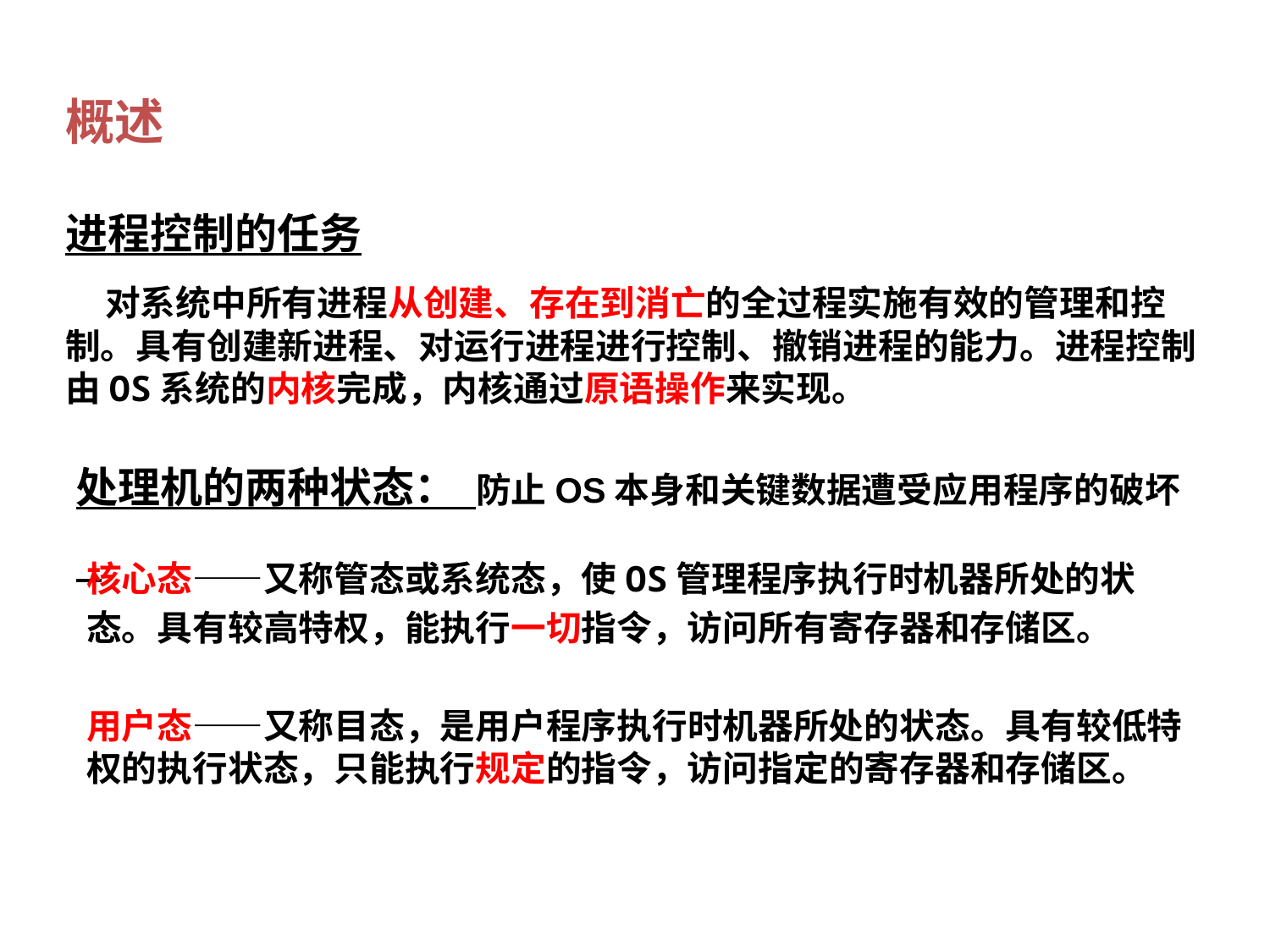

概述
进程控制的任务
    对系统中所有进程从创建、存在到消亡的全过程实施有效的管理和控制。具有创建新进程、对运行进程进行控制、撤销进程的能力。进程控制由OS系统的内核完成，内核通过原语操作来实现。
处理机的两种状态：  防止OS本身和关键数据遭受应用程序的破坏

核心态——又称管态或系统态，使OS管理程序执行时机器所处的状态。具有较高特权，能执行一切指令，访问所有寄存器和存储区。
用户态——又称目态，是用户程序执行时机器所处的状态。具有较低特权的执行状态，只能执行规定的指令，访问指定的寄存器和存储区。